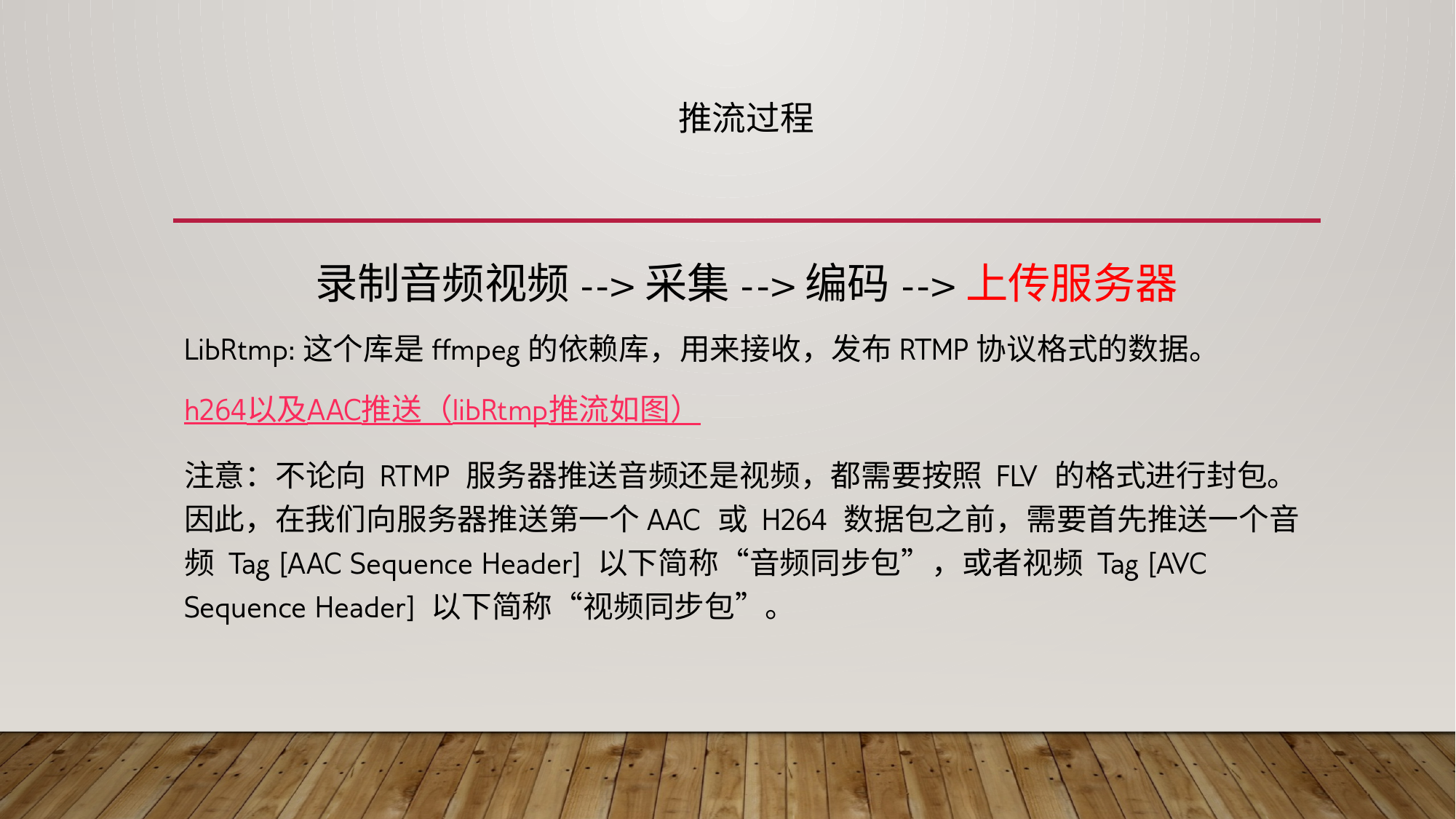

# 推流过程
录制音频视频-->采集-->编码-->上传服务器
LibRtmp:这个库是ffmpeg的依赖库，用来接收，发布RTMP协议格式的数据。
h264以及AAC推送（libRtmp推流如图）
注意：不论向 RTMP 服务器推送音频还是视频，都需要按照 FLV 的格式进行封包。因此，在我们向服务器推送第一个AAC 或 H264 数据包之前，需要首先推送一个音频 Tag [AAC Sequence Header] 以下简称“音频同步包”，或者视频 Tag [AVC Sequence Header] 以下简称“视频同步包”。